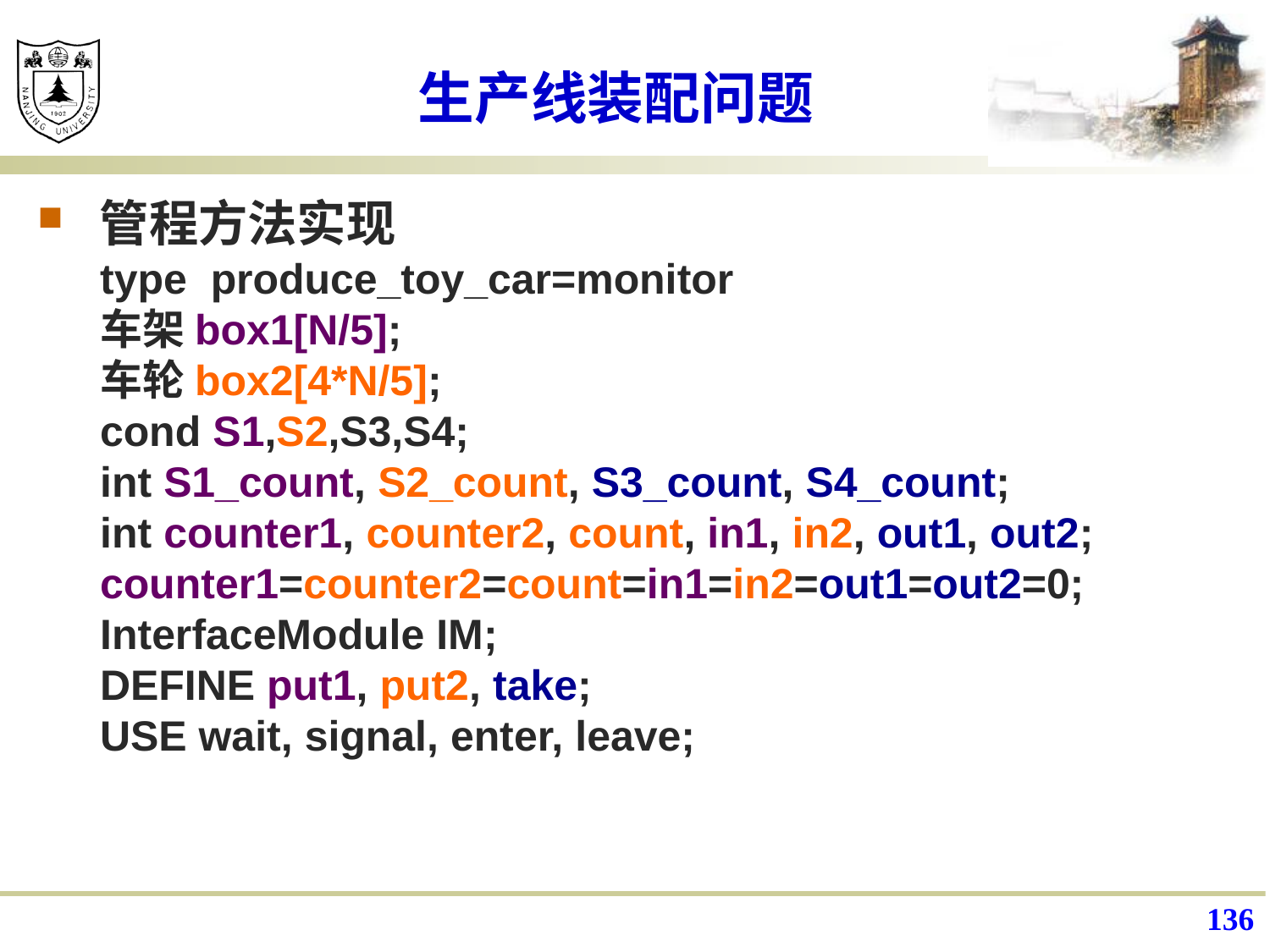

# 生产线装配问题
管程方法实现
type  produce_toy_car=monitor
车架box1[N/5];
车轮box2[4*N/5];
cond S1,S2,S3,S4;
int S1_count, S2_count, S3_count, S4_count;
int counter1, counter2, count, in1, in2, out1, out2;
counter1=counter2=count=in1=in2=out1=out2=0;
InterfaceModule IM;
DEFINE put1, put2, take;
USE wait, signal, enter, leave;

136